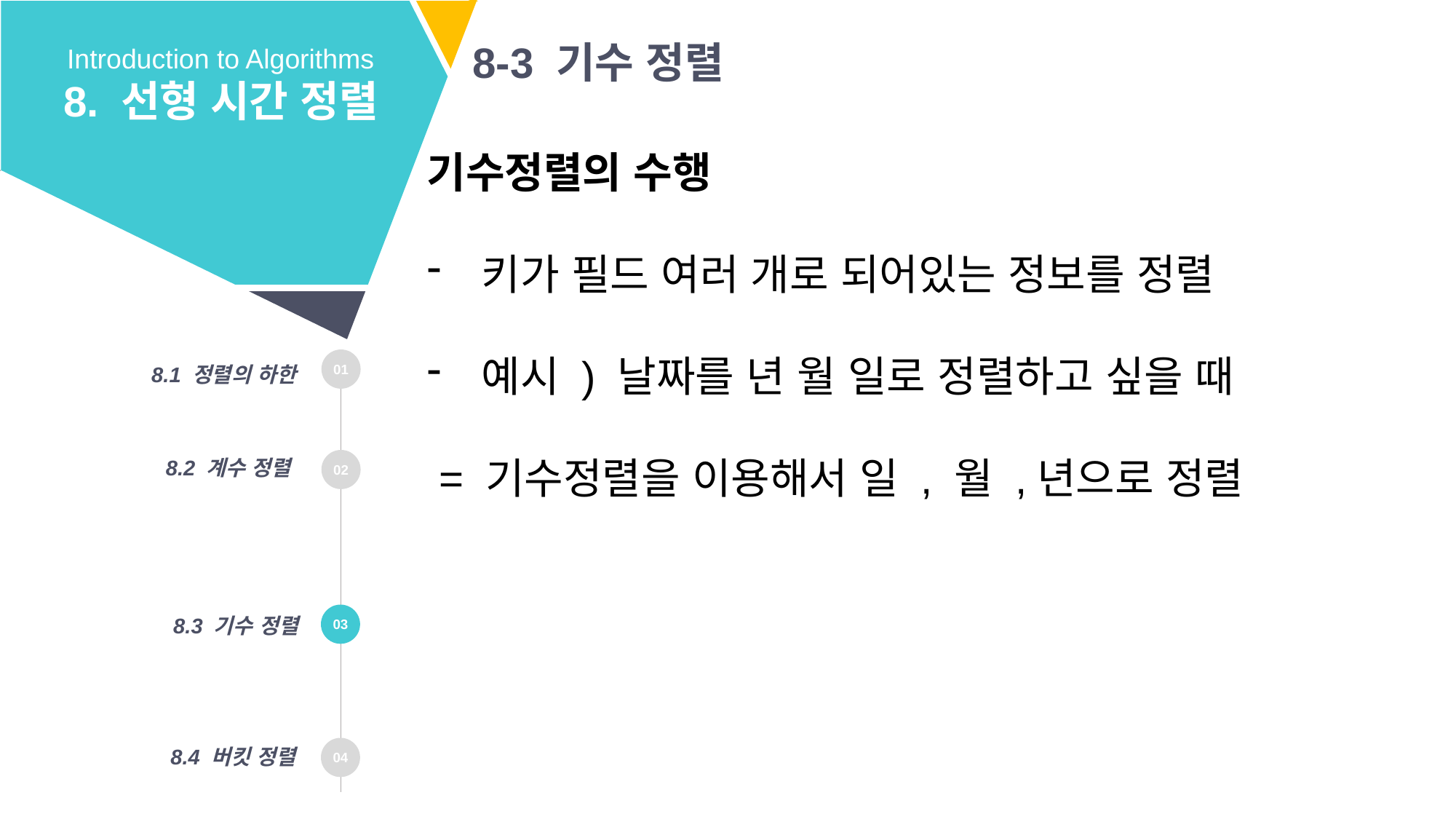

8-3 기수 정렬
Introduction to Algorithms
8. 선형 시간 정렬
기수정렬의 수행

키가 필드 여러 개로 되어있는 정보를 정렬

예시 ) 날짜를 년 월 일로 정렬하고 싶을 때

 = 기수정렬을 이용해서 일 , 월 ,년으로 정렬
01
8.1 정렬의 하한
8.2 계수 정렬
02
03
8.3 기수 정렬
8.4 버킷 정렬
04